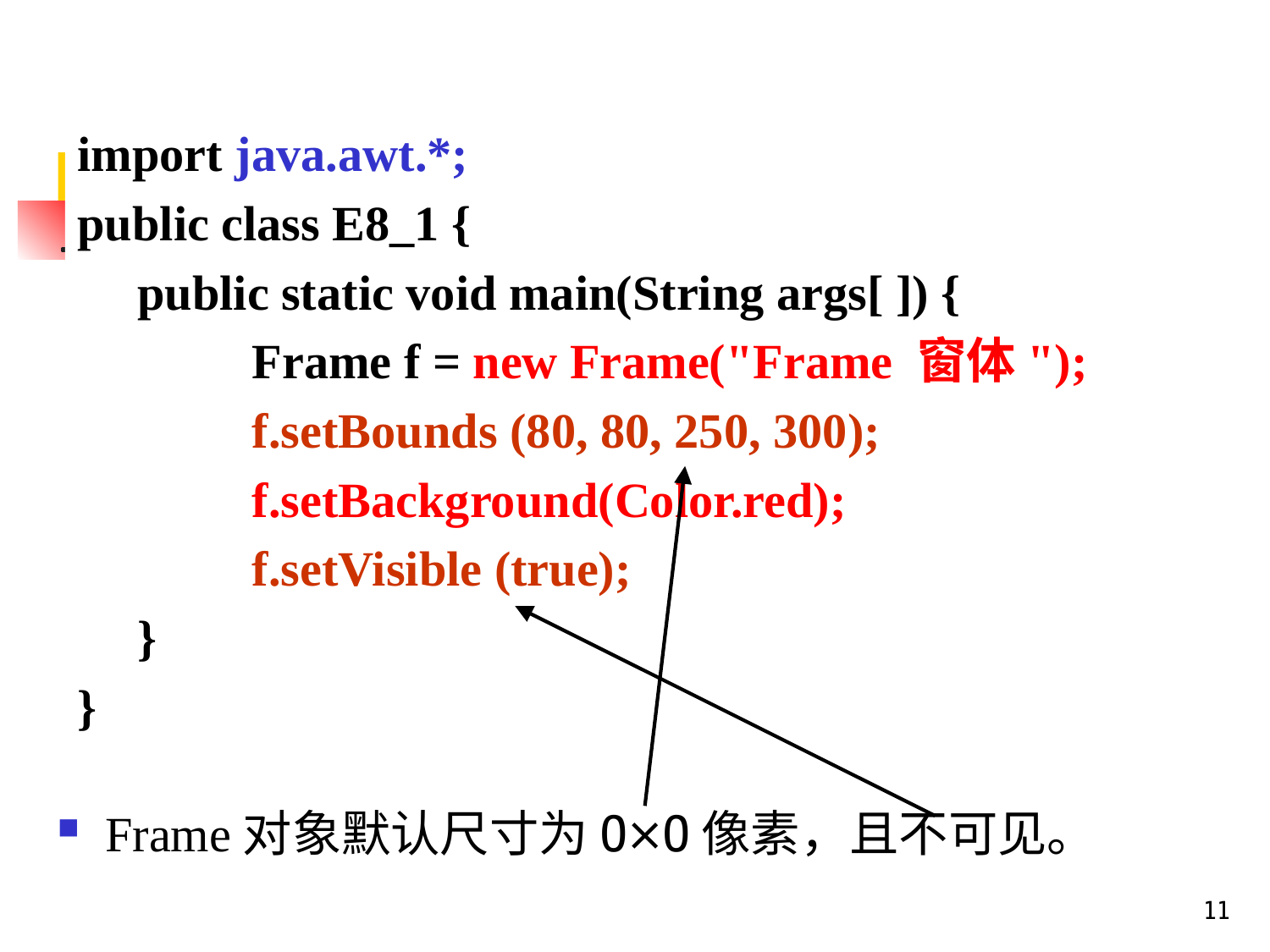

import java.awt.*;
public class E8_1 {
	 public static void main(String args[ ]) {
		Frame f = new Frame("Frame 窗体");
		f.setBounds (80, 80, 250, 300);
		f.setBackground(Color.red);
		f.setVisible (true);
	 }
}

Frame对象默认尺寸为0×0像素，且不可见。
11